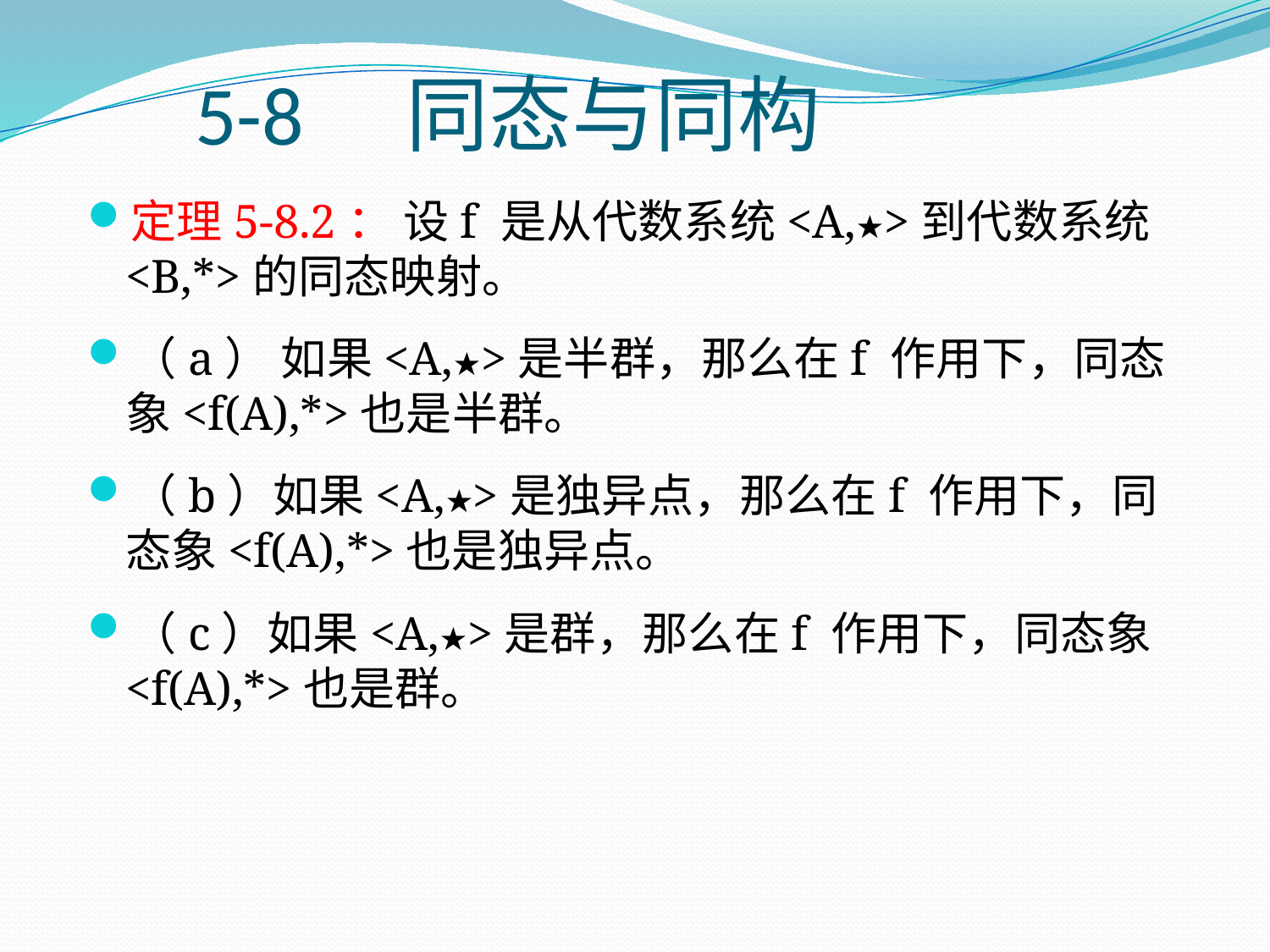

# 5-8　同态与同构
定理5-8.2： 设f 是从代数系统<A,★>到代数系统<B,*>的同态映射。
（a） 如果<A,★>是半群，那么在f 作用下，同态象<f(A),*>也是半群。
（b）如果<A,★>是独异点，那么在f 作用下，同态象<f(A),*>也是独异点。
（c）如果<A,★>是群，那么在f 作用下，同态象<f(A),*>也是群。